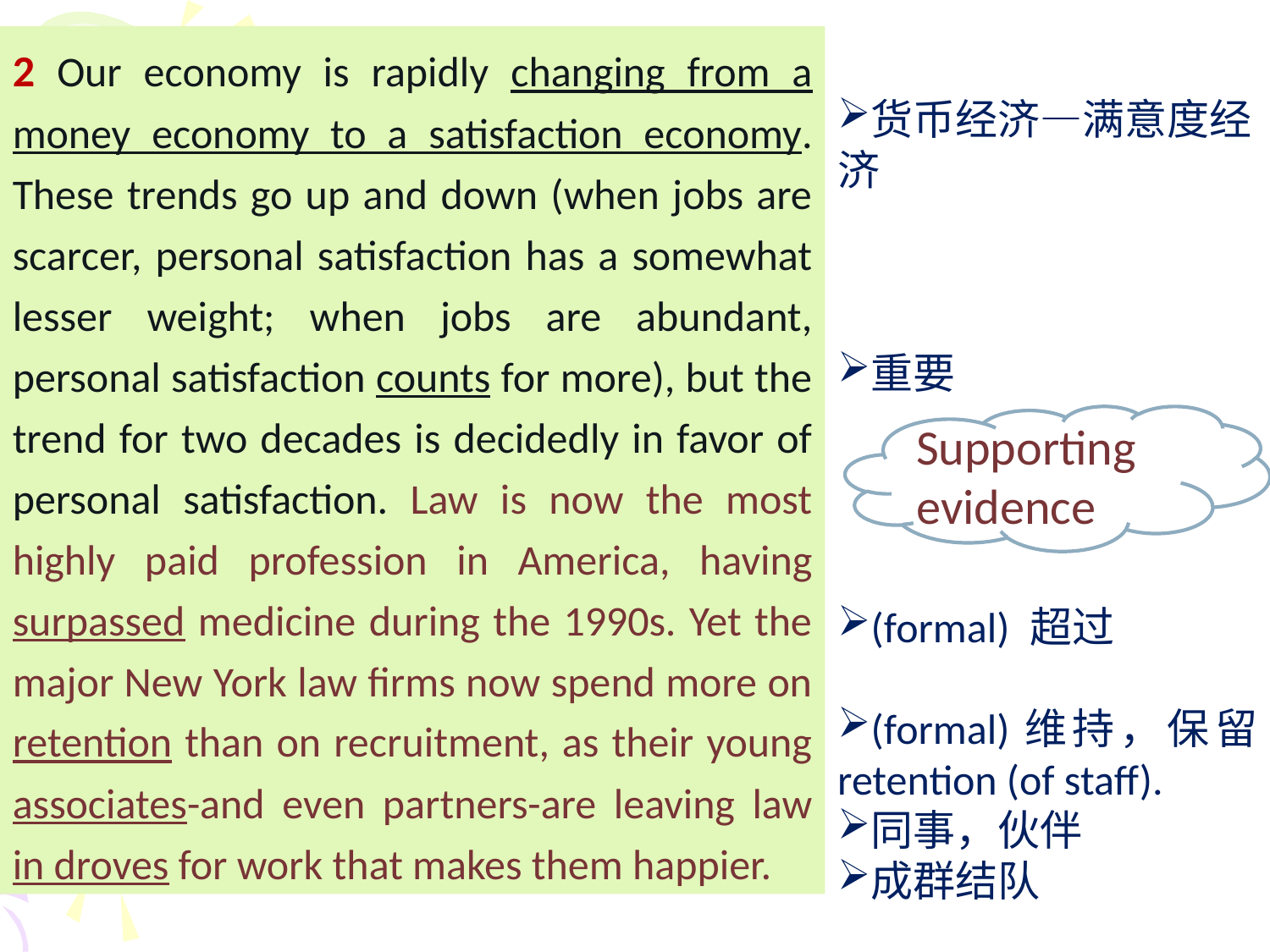

2 Our economy is rapidly changing from a money economy to a satisfaction economy. These trends go up and down (when jobs are scarcer, personal satisfaction has a somewhat lesser weight; when jobs are abundant, personal satisfaction counts for more), but the trend for two decades is decidedly in favor of personal satisfaction. Law is now the most highly paid profession in America, having surpassed medicine during the 1990s. Yet the major New York law firms now spend more on retention than on recruitment, as their young associates-and even partners-are leaving law in droves for work that makes them happier.
货币经济—满意度经济

重要

(formal) 超过

(formal)维持，保留 retention (of staff).
同事，伙伴
成群结队

Supporting evidence